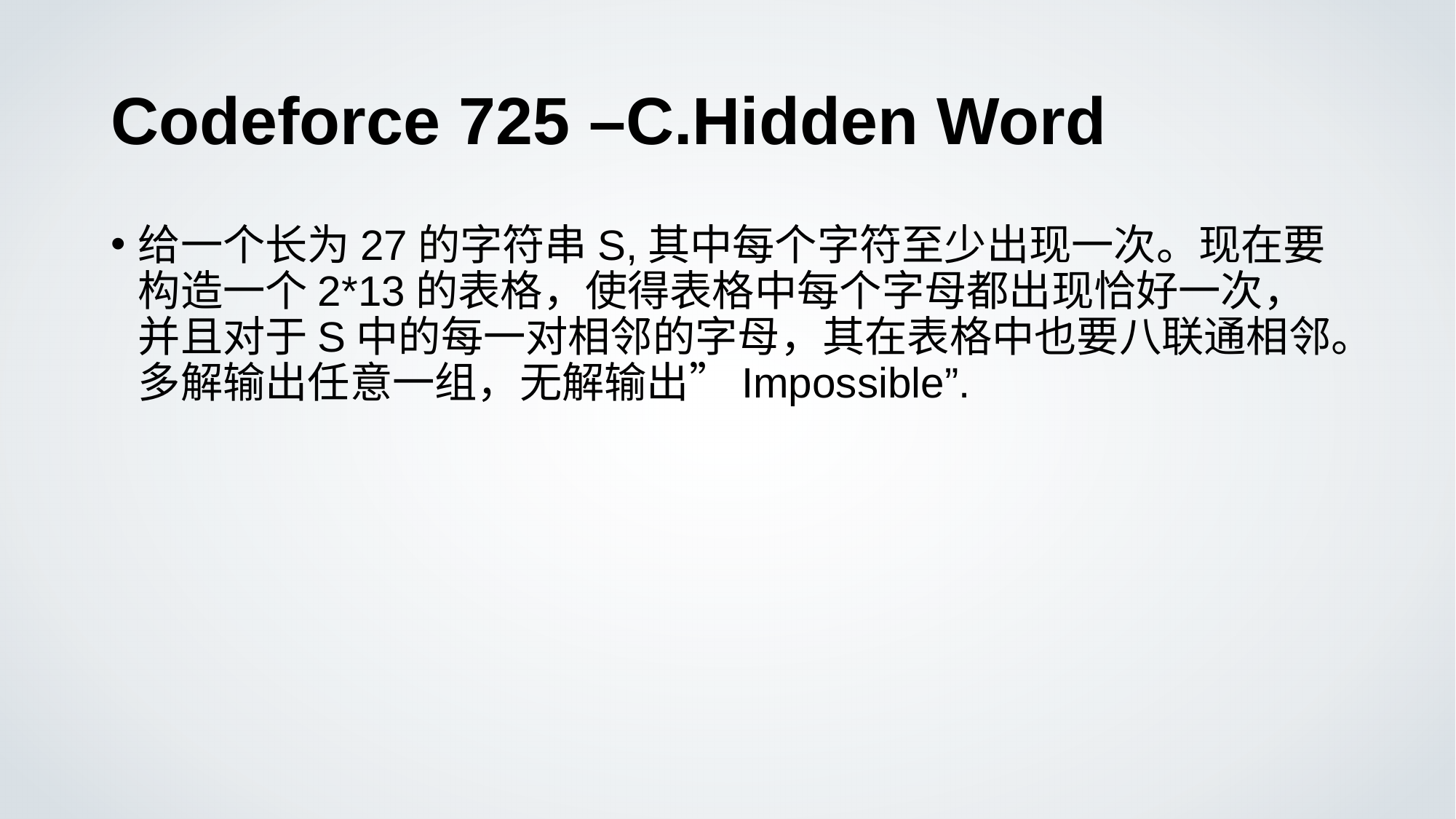

# Codeforce 725 –C.Hidden Word
给一个长为27的字符串S,其中每个字符至少出现一次。现在要构造一个2*13的表格，使得表格中每个字母都出现恰好一次，并且对于S中的每一对相邻的字母，其在表格中也要八联通相邻。多解输出任意一组，无解输出”Impossible”.